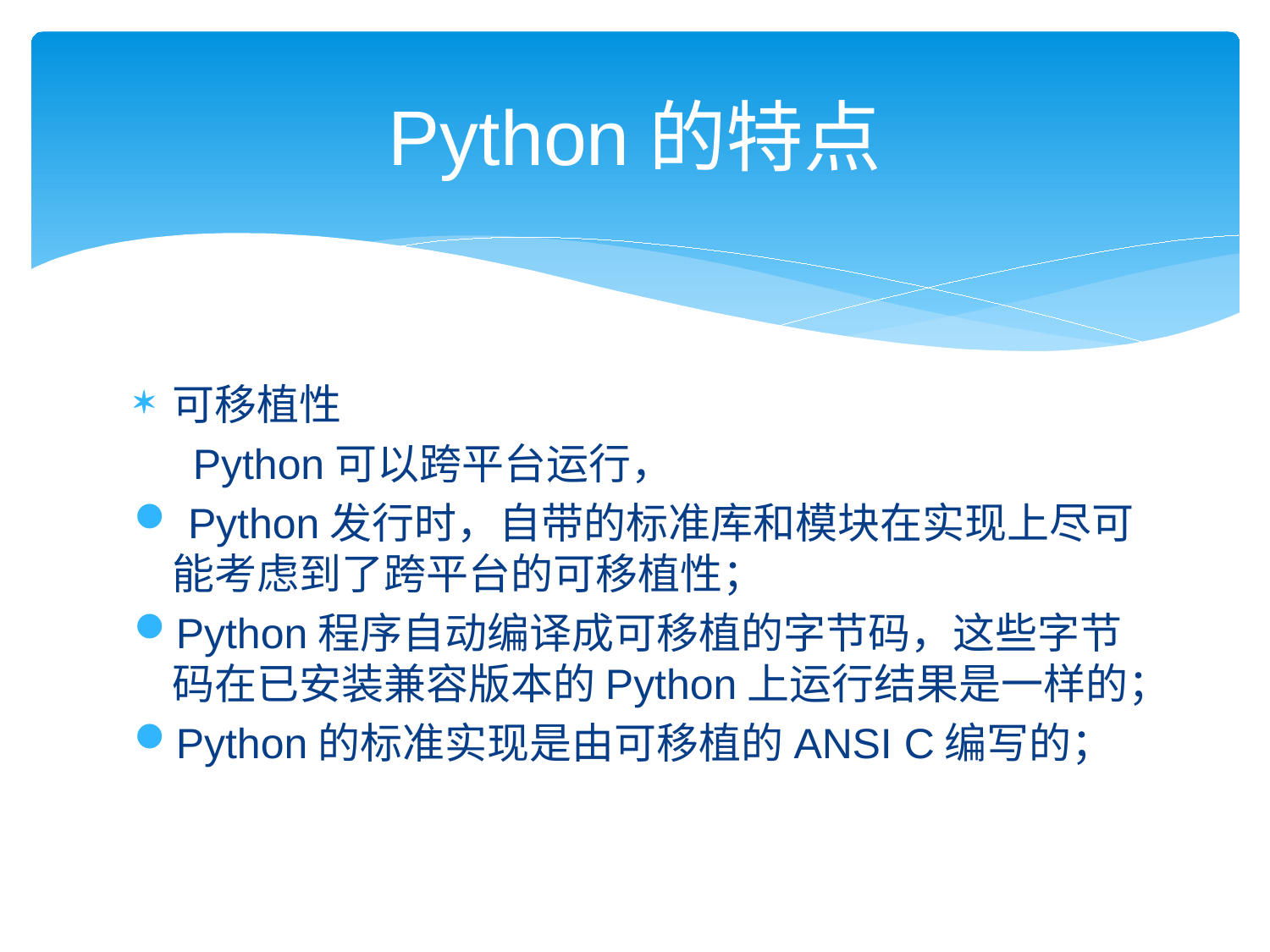

# Python的特点
可移植性
     Python可以跨平台运行，
 Python发行时，自带的标准库和模块在实现上尽可能考虑到了跨平台的可移植性；
Python程序自动编译成可移植的字节码，这些字节码在已安装兼容版本的Python上运行结果是一样的；
Python的标准实现是由可移植的ANSI C编写的；